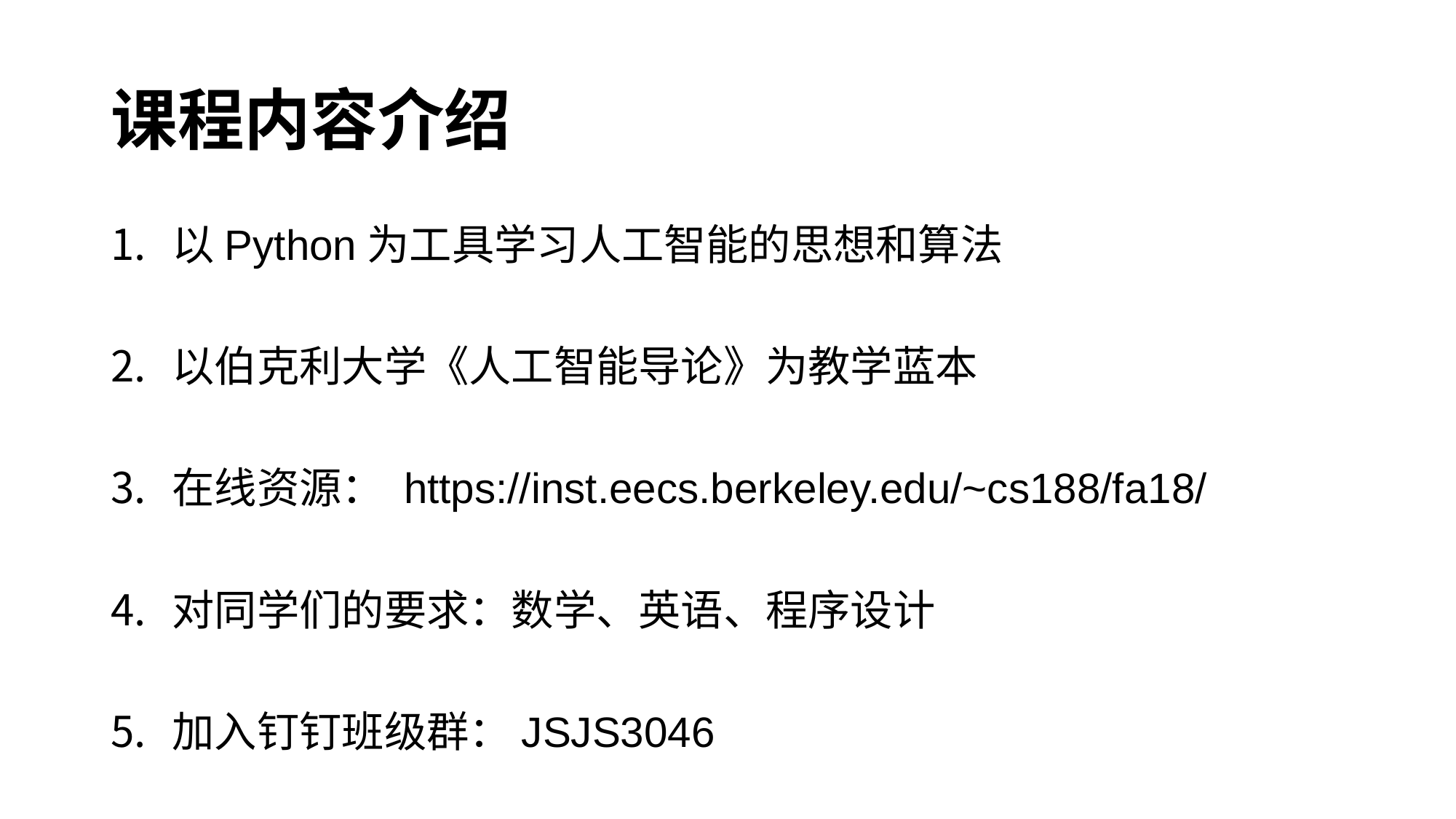

# 课程内容介绍
以Python为工具学习人工智能的思想和算法

以伯克利大学《人工智能导论》为教学蓝本

在线资源： https://inst.eecs.berkeley.edu/~cs188/fa18/

对同学们的要求：数学、英语、程序设计

加入钉钉班级群：JSJS3046